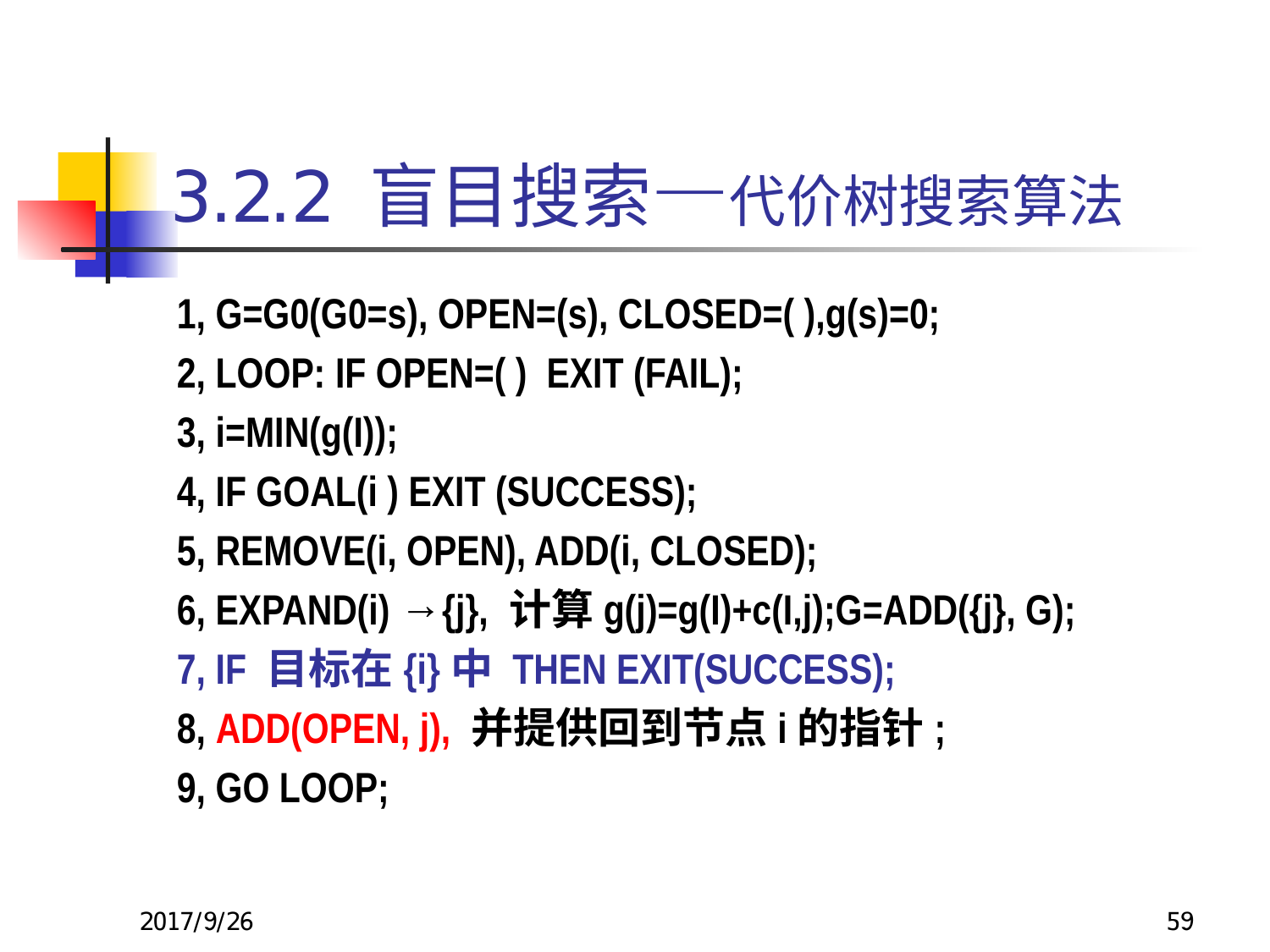

# 3.2.2 盲目搜索—代价树搜索算法
1, G=G0(G0=s), OPEN=(s), CLOSED=( ),g(s)=0;
2, LOOP: IF OPEN=( )  EXIT (FAIL);
3, i=MIN(g(I));
4, IF GOAL(i ) EXIT (SUCCESS);
5, REMOVE(i, OPEN), ADD(i, CLOSED);
6, EXPAND(i) →{j}, 计算g(j)=g(I)+c(I,j);G=ADD({j}, G);
7, IF 目标在{i}中 THEN EXIT(SUCCESS);
8, ADD(OPEN, j), 并提供回到节点i的指针;
9, GO LOOP;

2017/9/26
59